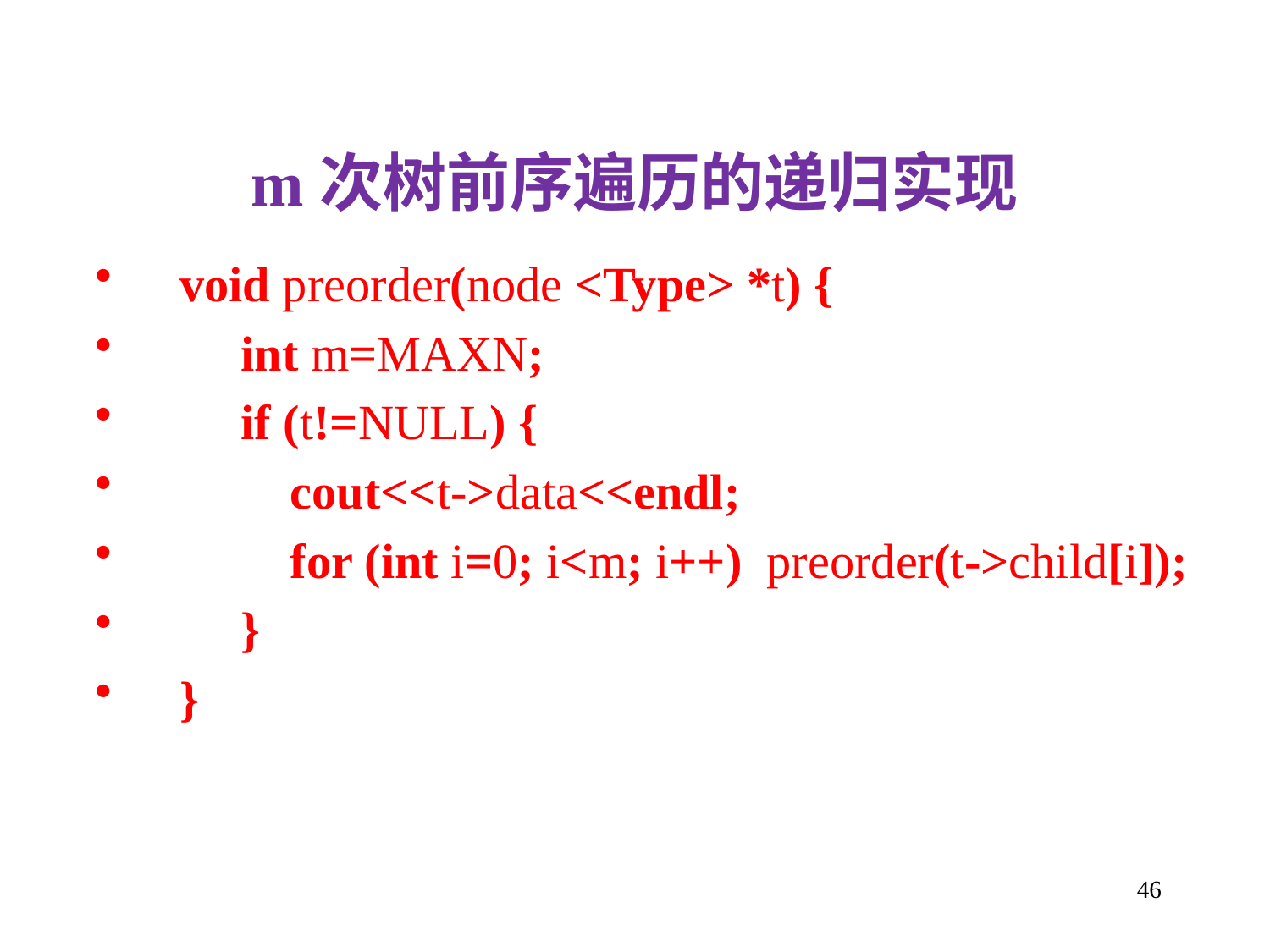

m次树前序遍历的递归实现
   void preorder(node <Type> *t) {
        int m=MAXN;
        if (t!=NULL) {
            cout<<t->data<<endl;
            for (int i=0; i<m; i++)  preorder(t->child[i]);
        }
   }
46